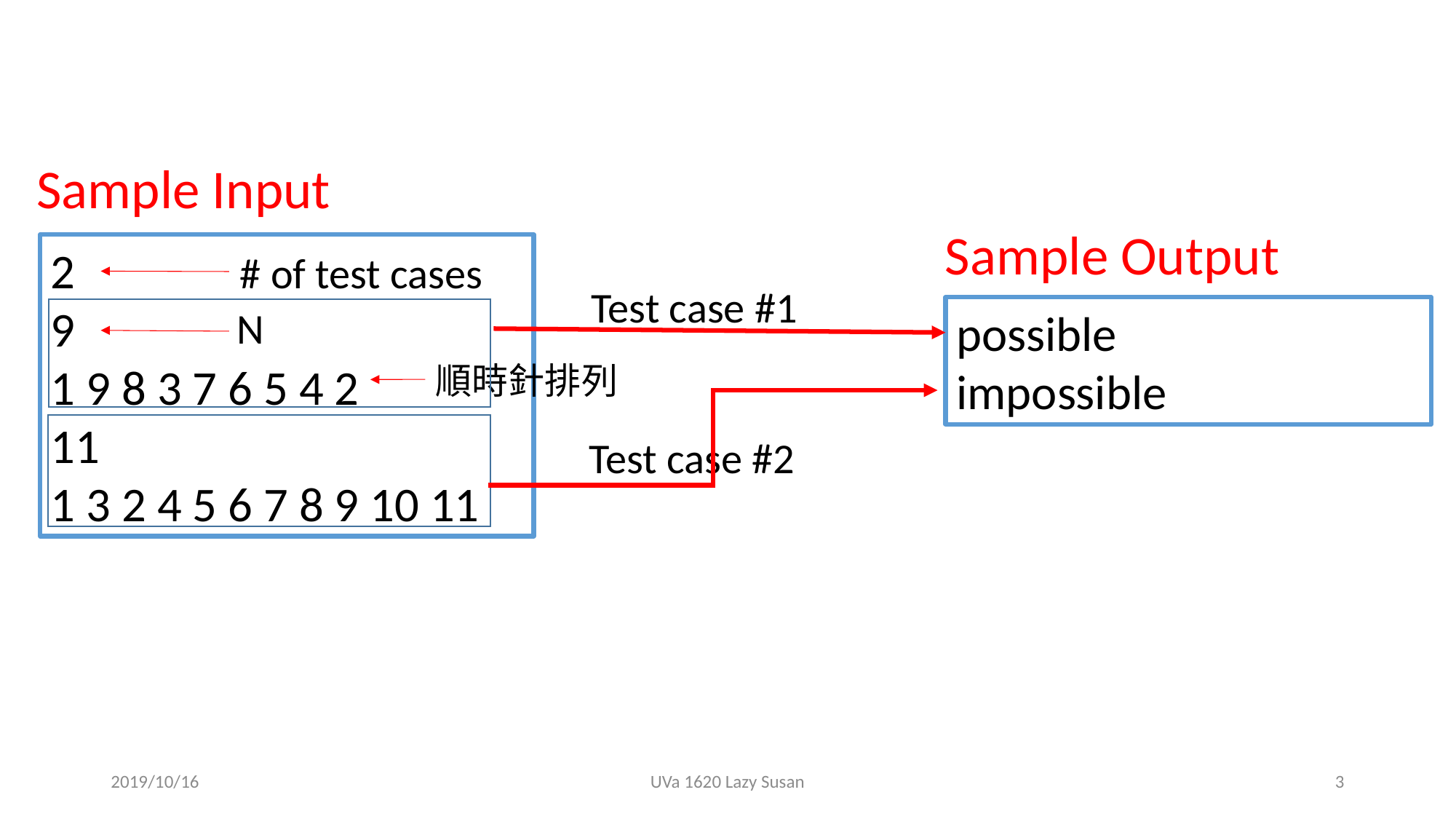

Sample Input
Sample Output
2
9
1 9 8 3 7 6 5 4 2
11
1 3 2 4 5 6 7 8 9 10 11
# of test cases
Test case #1
N
possible
impossible

順時針排列

Test case #2
2019/10/16
UVa 1620 Lazy Susan
3